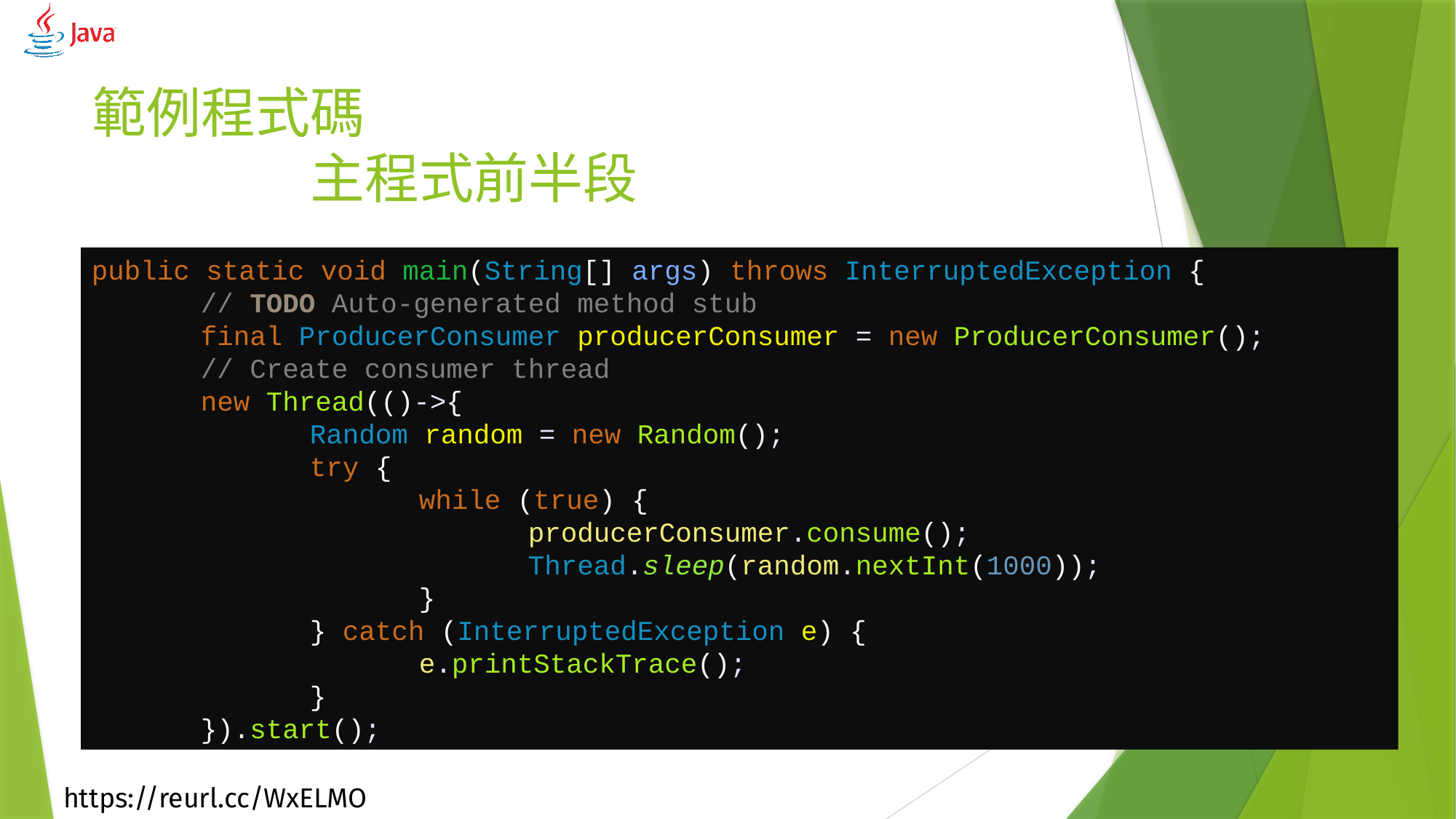

# 範例程式碼 主程式前半段
public static void main(String[] args) throws InterruptedException {
	// TODO Auto-generated method stub
	final ProducerConsumer producerConsumer = new ProducerConsumer();
	// Create consumer thread
	new Thread(()->{
		Random random = new Random();
		try {
			while (true) {
				producerConsumer.consume();
				Thread.sleep(random.nextInt(1000));
			}
		} catch (InterruptedException e) {
			e.printStackTrace();
		}
	}).start();